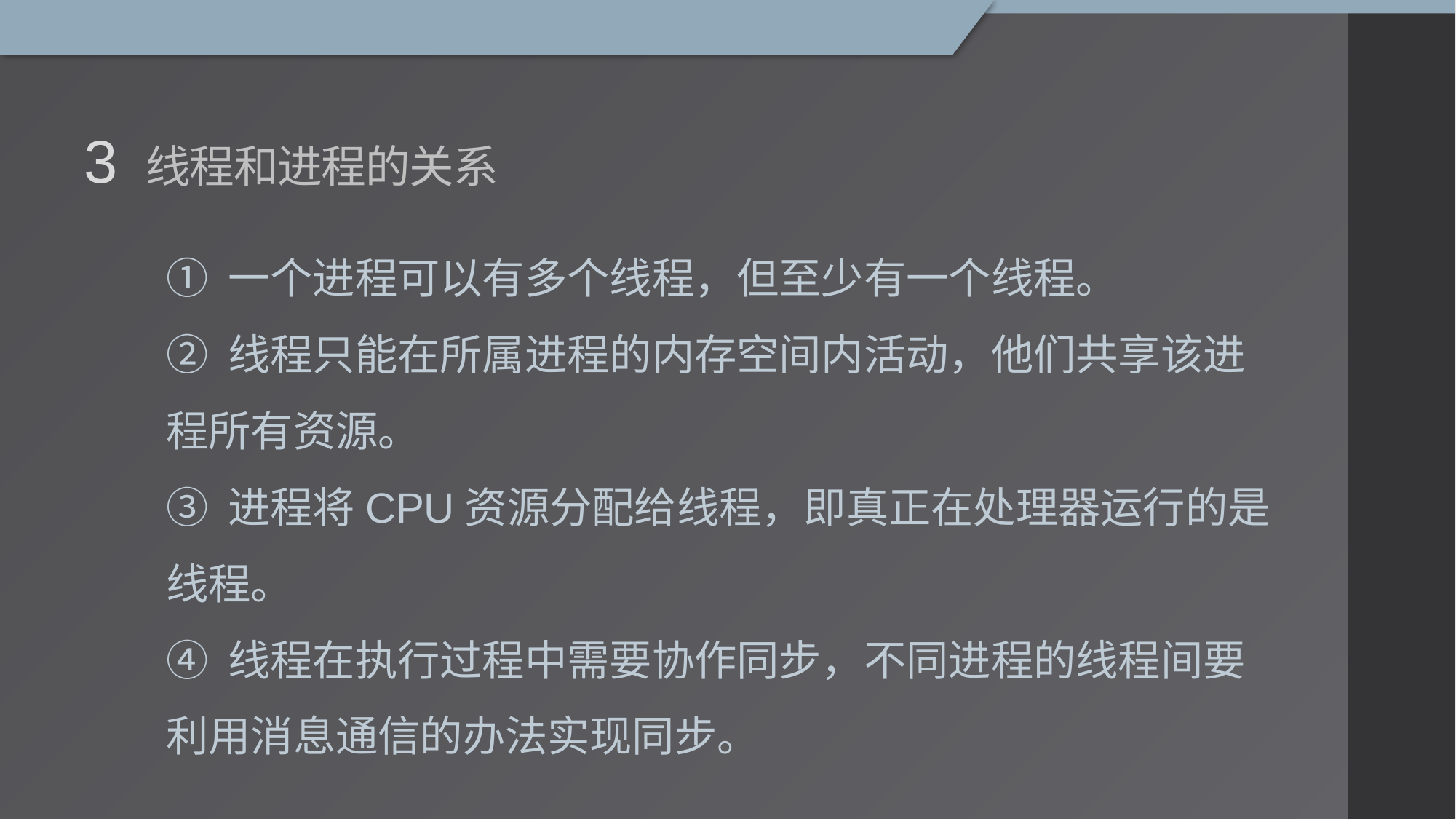

# 3 线程和进程的关系
① 一个进程可以有多个线程，但至少有一个线程。
② 线程只能在所属进程的内存空间内活动，他们共享该进程所有资源。
③ 进程将CPU资源分配给线程，即真正在处理器运行的是线程。
④ 线程在执行过程中需要协作同步，不同进程的线程间要利用消息通信的办法实现同步。